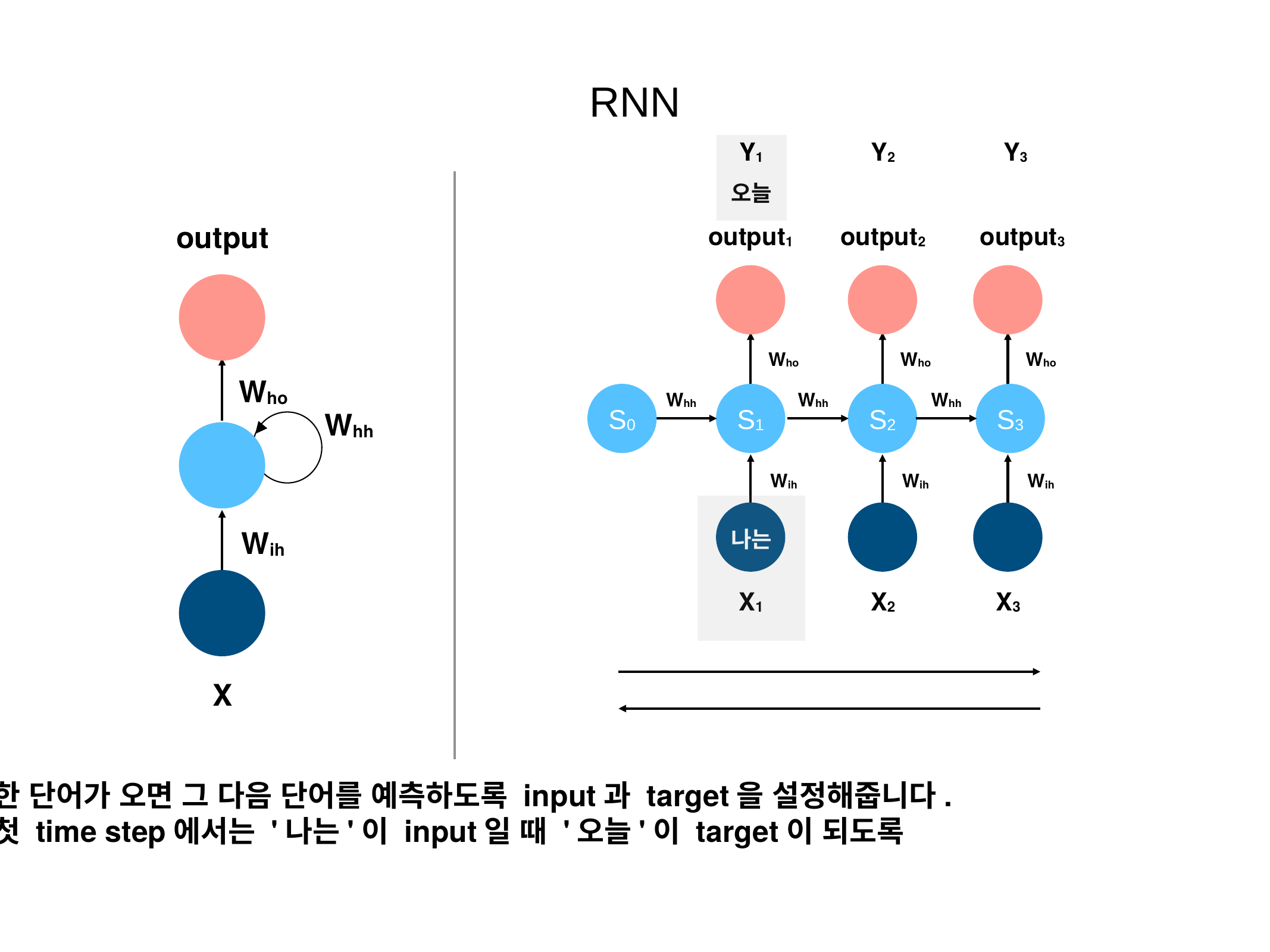

RNN
Y1
Y2
Y3

오늘
output
output1
output2
output3

Who
S3

Wih

X3

S0
S1

Who
Whh
Wih
X1

S2

Who
Whh
Wih
X2

Who
Whh
Whh

Wih
나는
간다

X

한 단어가 오면 그 다음 단어를 예측하도록 input과 target을 설정해줍니다.
첫 time step에서는 '나는'이 input일 때 '오늘'이 target이 되도록